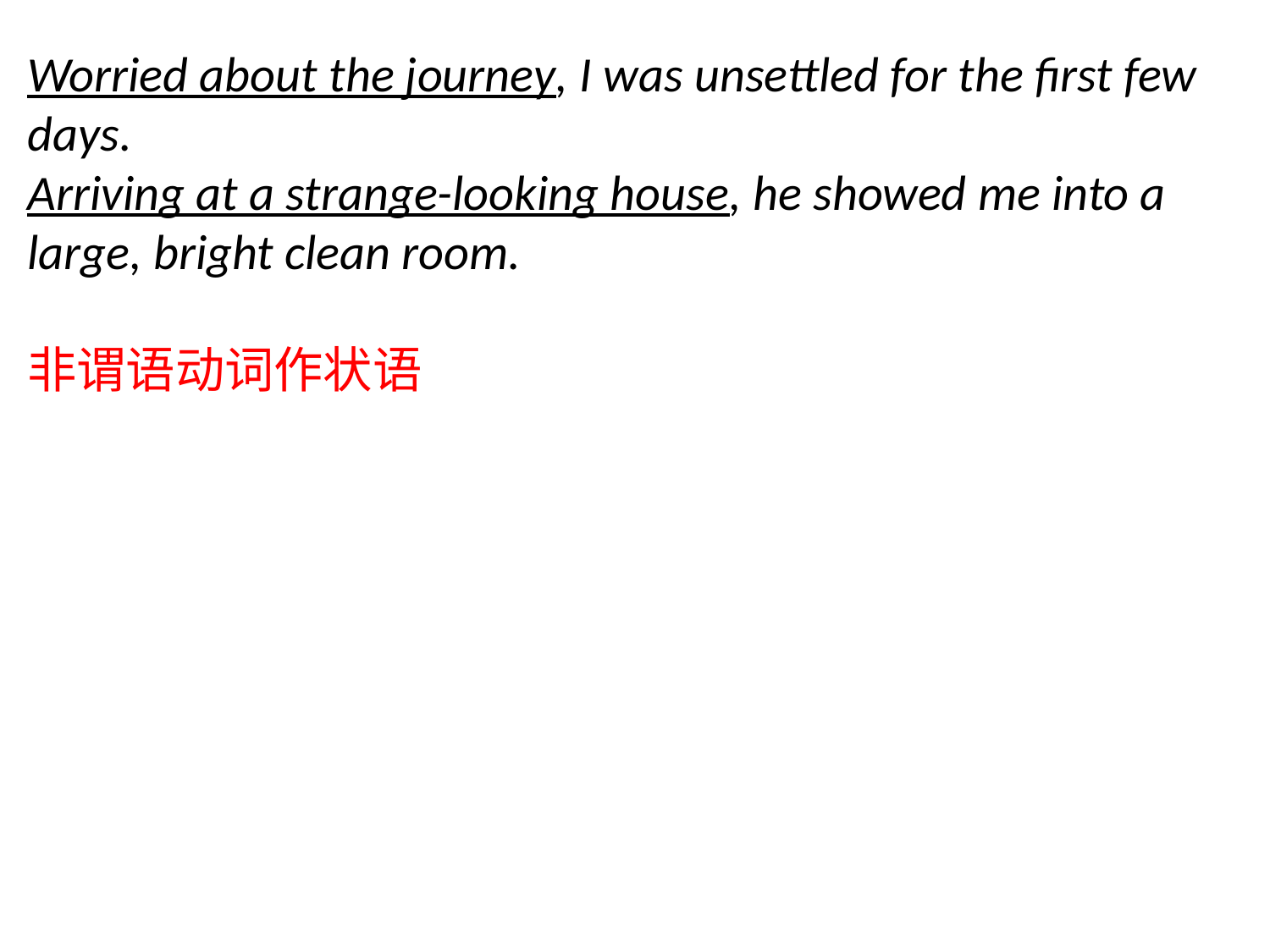

Worried about the journey, I was unsettled for the first few days.
Arriving at a strange-looking house, he showed me into a large, bright clean room.

非谓语动词作状语